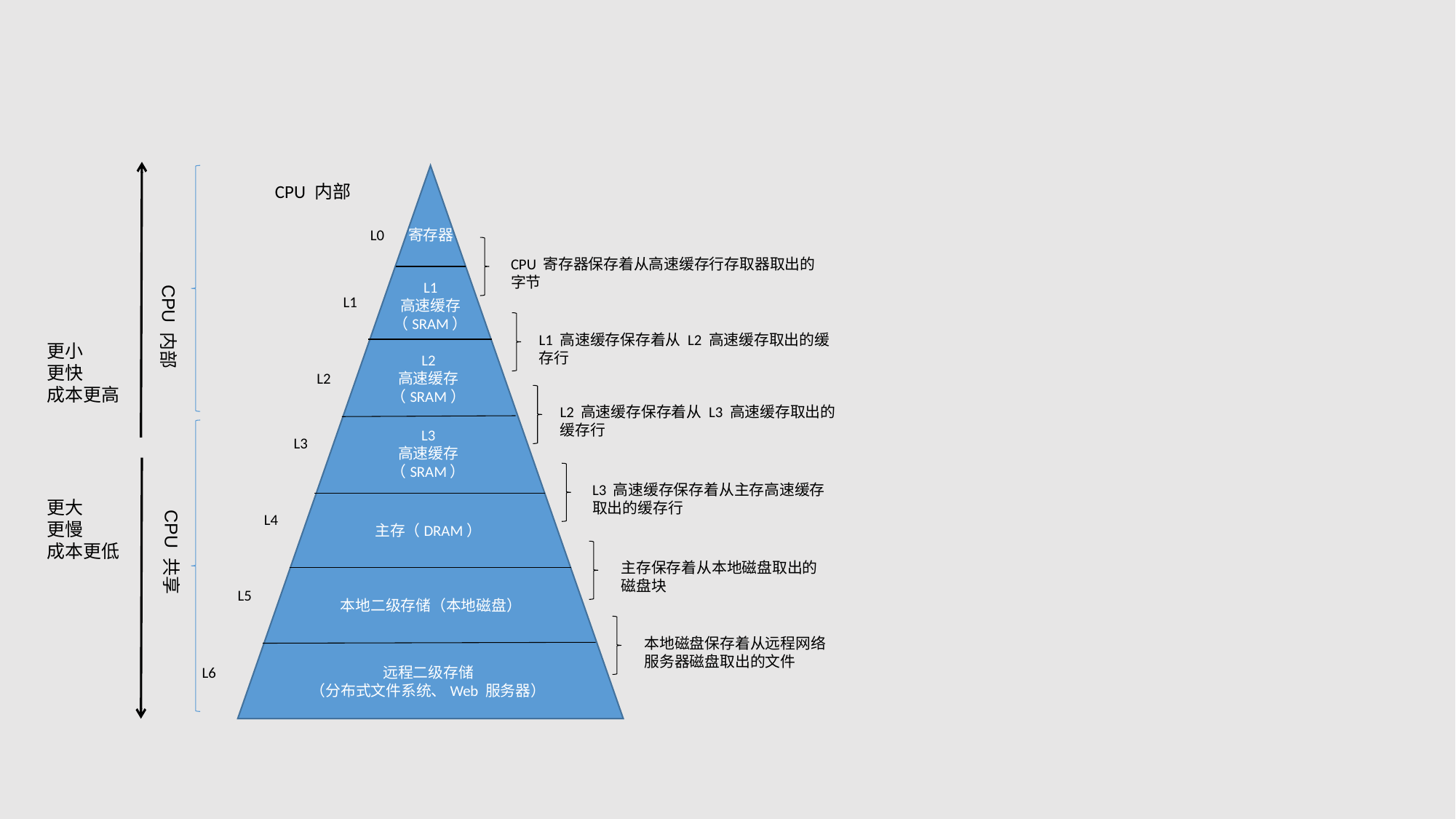

CPU 内部
L0
寄存器

CPU 寄存器保存着从高速缓存行存取器取出的
字节
L1
高速缓存
（SRAM）
CPU 内部
L1

L1 高速缓存保存着从 L2 高速缓存取出的缓
存行
更小
更快
成本更高
L2
高速缓存
（SRAM）
L2

L2 高速缓存保存着从 L3 高速缓存取出的
缓存行

L3
高速缓存
（SRAM）
L3

L3 高速缓存保存着从主存高速缓存
取出的缓存行
更大
更慢
成本更低
CPU 共享
L4
主存（DRAM）

主存保存着从本地磁盘取出的
磁盘块
L5
本地二级存储（本地磁盘）

本地磁盘保存着从远程网络
服务器磁盘取出的文件
L6
远程二级存储
（分布式文件系统、Web 服务器）